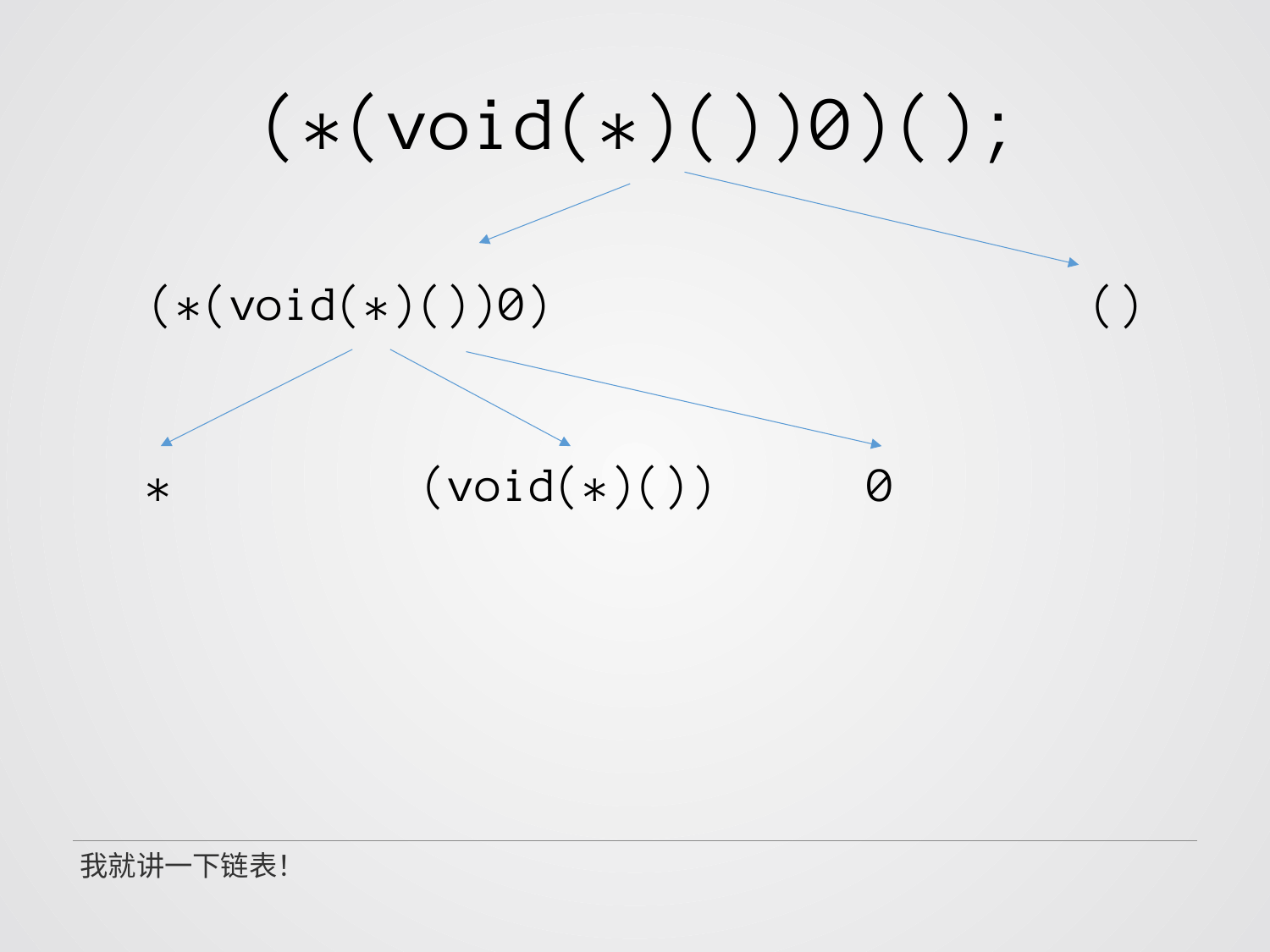

(*(void(*)())0)();
(*(void(*)())0)
()
*
(void(*)())
0
我就讲一下链表！